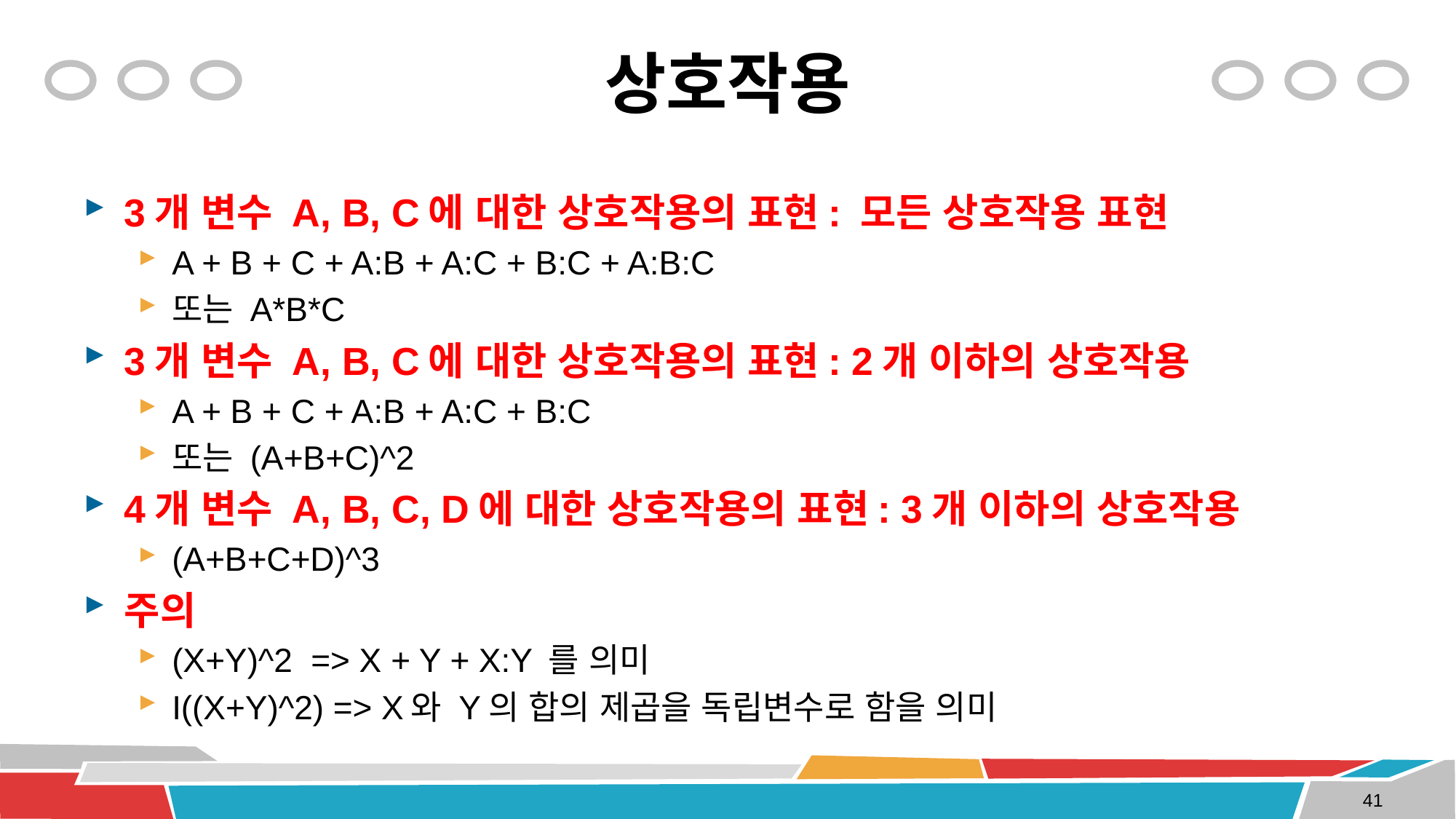

# 상호작용
3개 변수 A, B, C에 대한 상호작용의 표현: 모든 상호작용 표현
A + B + C + A:B + A:C + B:C + A:B:C
또는 A*B*C
3개 변수 A, B, C에 대한 상호작용의 표현: 2개 이하의 상호작용
A + B + C + A:B + A:C + B:C
또는 (A+B+C)^2
4개 변수 A, B, C, D에 대한 상호작용의 표현: 3개 이하의 상호작용
(A+B+C+D)^3
주의
(X+Y)^2  => X + Y + X:Y 를 의미
I((X+Y)^2) => X와 Y의 합의 제곱을 독립변수로 함을 의미

41